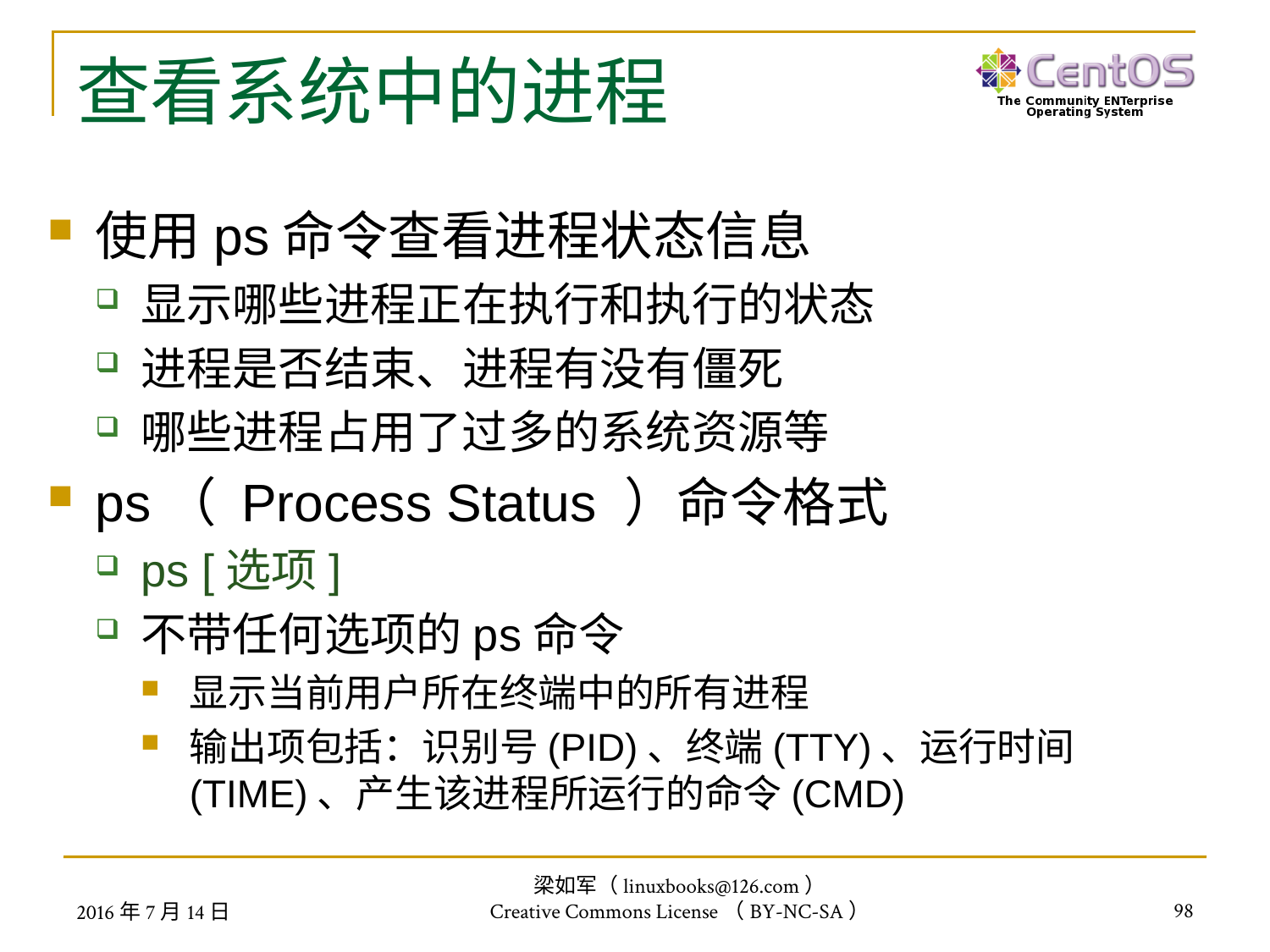

# 查看系统中的进程
使用ps命令查看进程状态信息
显示哪些进程正在执行和执行的状态
进程是否结束、进程有没有僵死
哪些进程占用了过多的系统资源等
ps（ Process Status ）命令格式
ps [选项]
不带任何选项的ps命令
显示当前用户所在终端中的所有进程
输出项包括：识别号(PID)、终端(TTY)、运行时间(TIME)、产生该进程所运行的命令(CMD)
梁如军（linuxbooks@126.com）
Creative Commons License（BY-NC-SA）
2016年7月14日
98